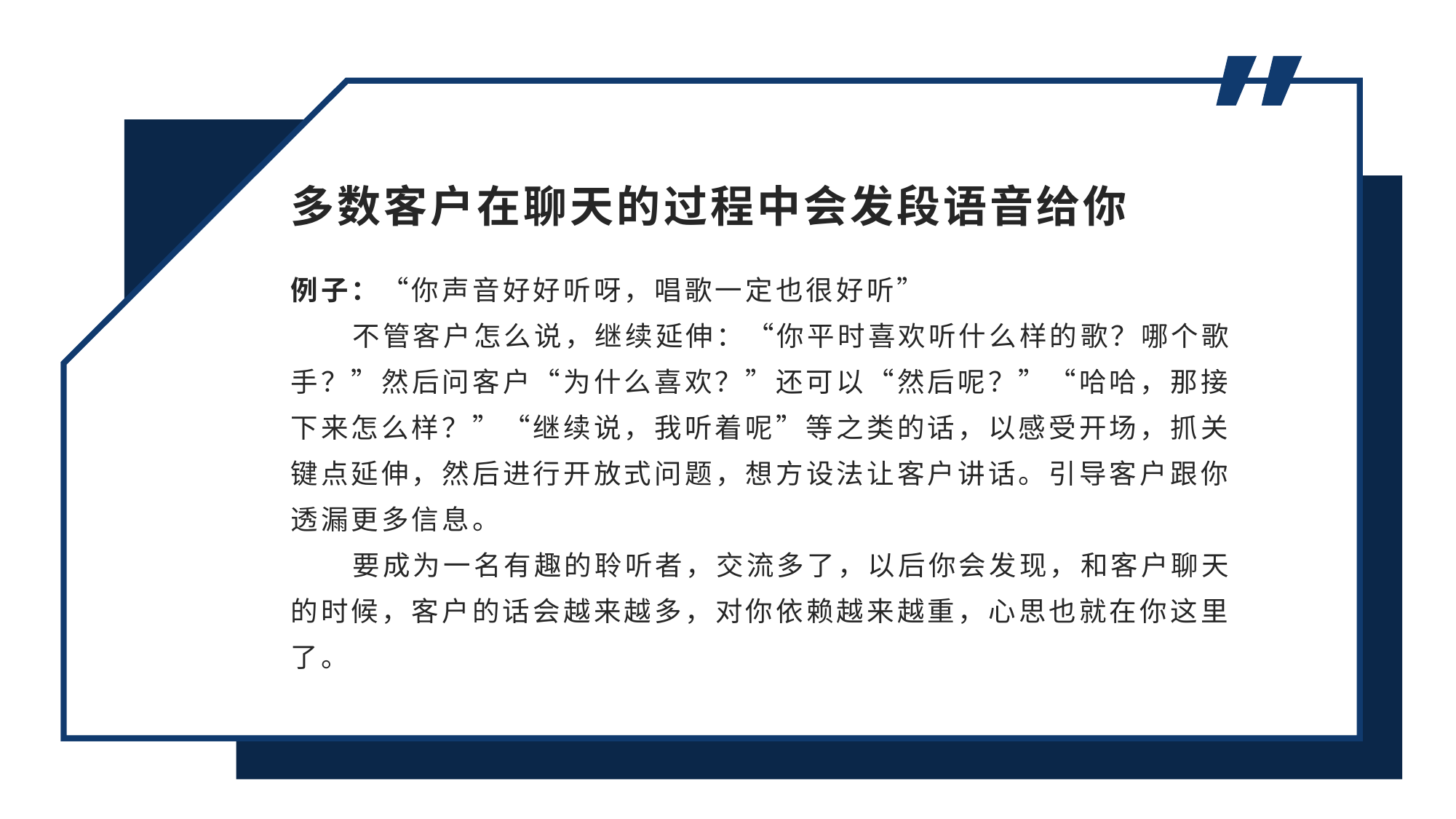

多数客户在聊天的过程中会发段语音给你

例子：“你声音好好听呀，唱歌一定也很好听”
      不管客户怎么说，继续延伸：“你平时喜欢听什么样的歌？哪个歌手？”然后问客户“为什么喜欢？”还可以“然后呢？”“哈哈，那接下来怎么样？”“继续说，我听着呢”等之类的话，以感受开场，抓关键点延伸，然后进行开放式问题，想方设法让客户讲话。引导客户跟你透漏更多信息。
      要成为一名有趣的聆听者，交流多了，以后你会发现，和客户聊天的时候，客户的话会越来越多，对你依赖越来越重，心思也就在你这里了。